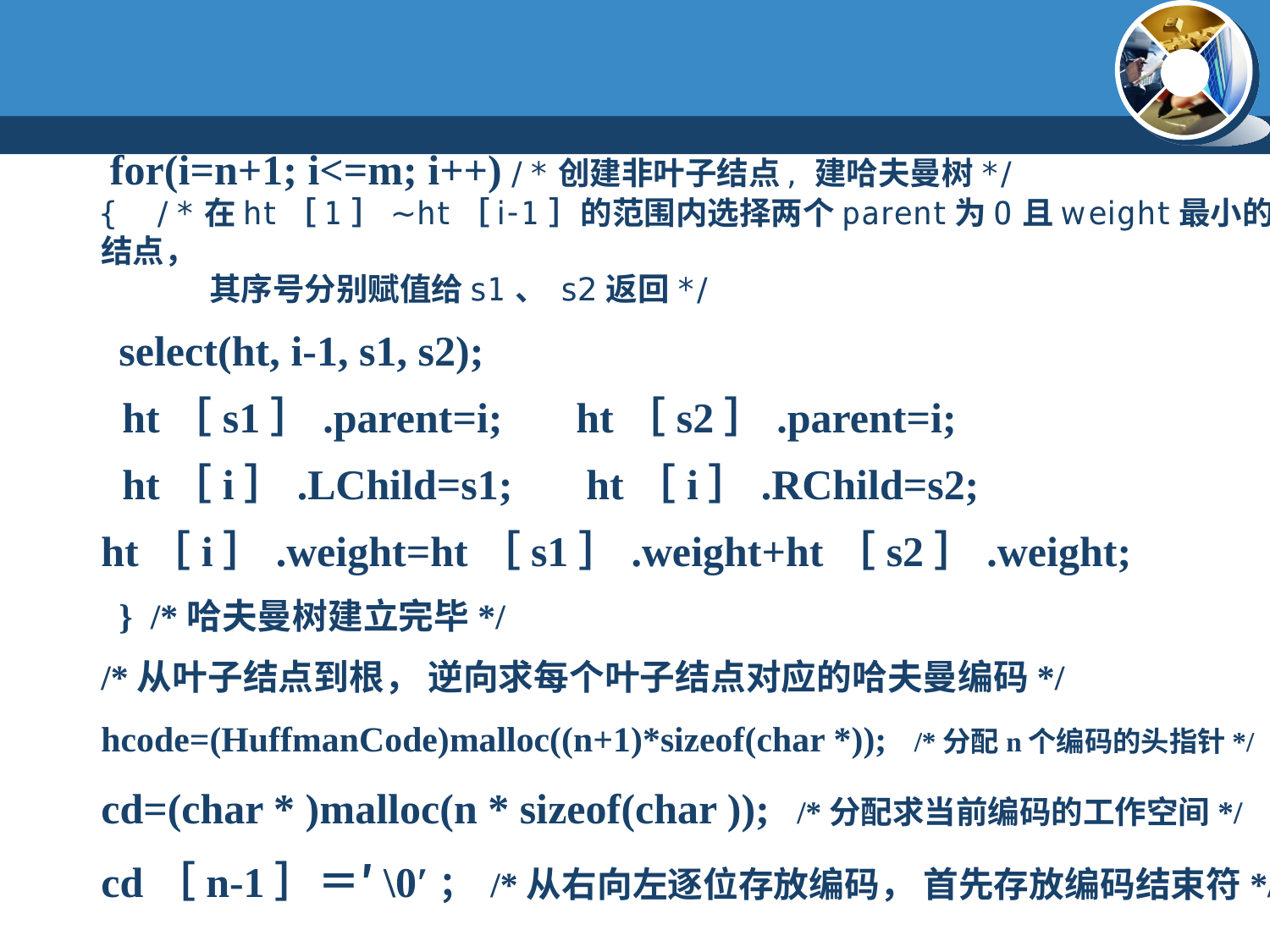

for(i=n+1; i<=m; i++) /*创建非叶子结点, 建哈夫曼树*/
{    /*在ht［1］~ht［i-1］的范围内选择两个parent为0且weight最小的结点，
              其序号分别赋值给s1、 s2返回*/
  select(ht, i-1, s1, s2);
  ht［s1］.parent=i; 　ht［s2］.parent=i;
  ht［i］.LChild=s1; 　ht［i］.RChild=s2;
ht［i］.weight=ht［s1］.weight+ht［s2］.weight;
  }  /*哈夫曼树建立完毕*/
/*从叶子结点到根， 逆向求每个叶子结点对应的哈夫曼编码*/
hcode=(HuffmanCode)malloc((n+1)*sizeof(char *));   /*分配n个编码的头指针*/
cd=(char * )malloc(n * sizeof(char ));   /*分配求当前编码的工作空间*/
cd［n-1］＝′\0′； /*从右向左逐位存放编码， 首先存放编码结束符*/